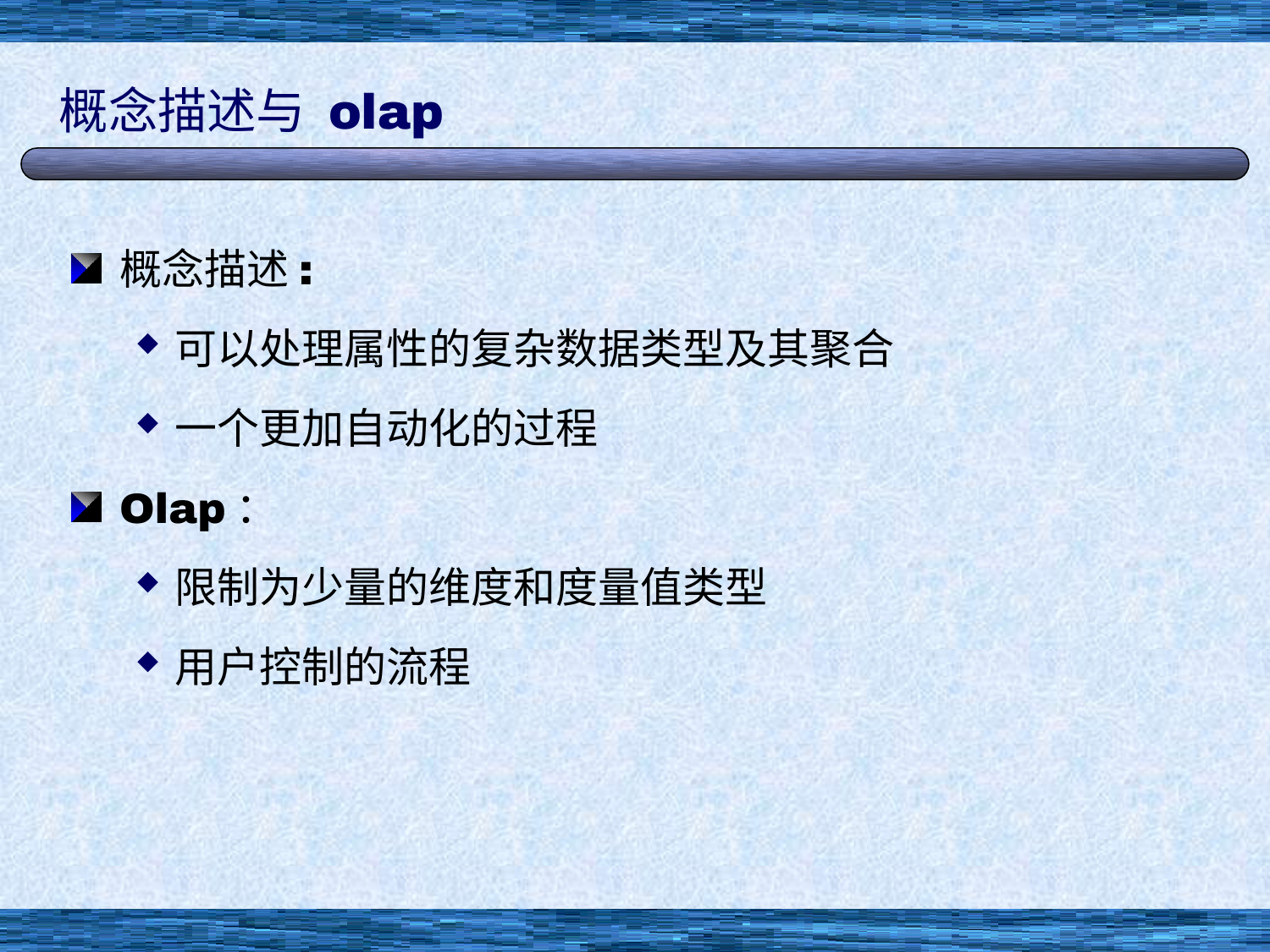

# 概念描述与 olap
概念描述:
可以处理属性的复杂数据类型及其聚合
一个更加自动化的过程
Olap：
限制为少量的维度和度量值类型
用户控制的流程